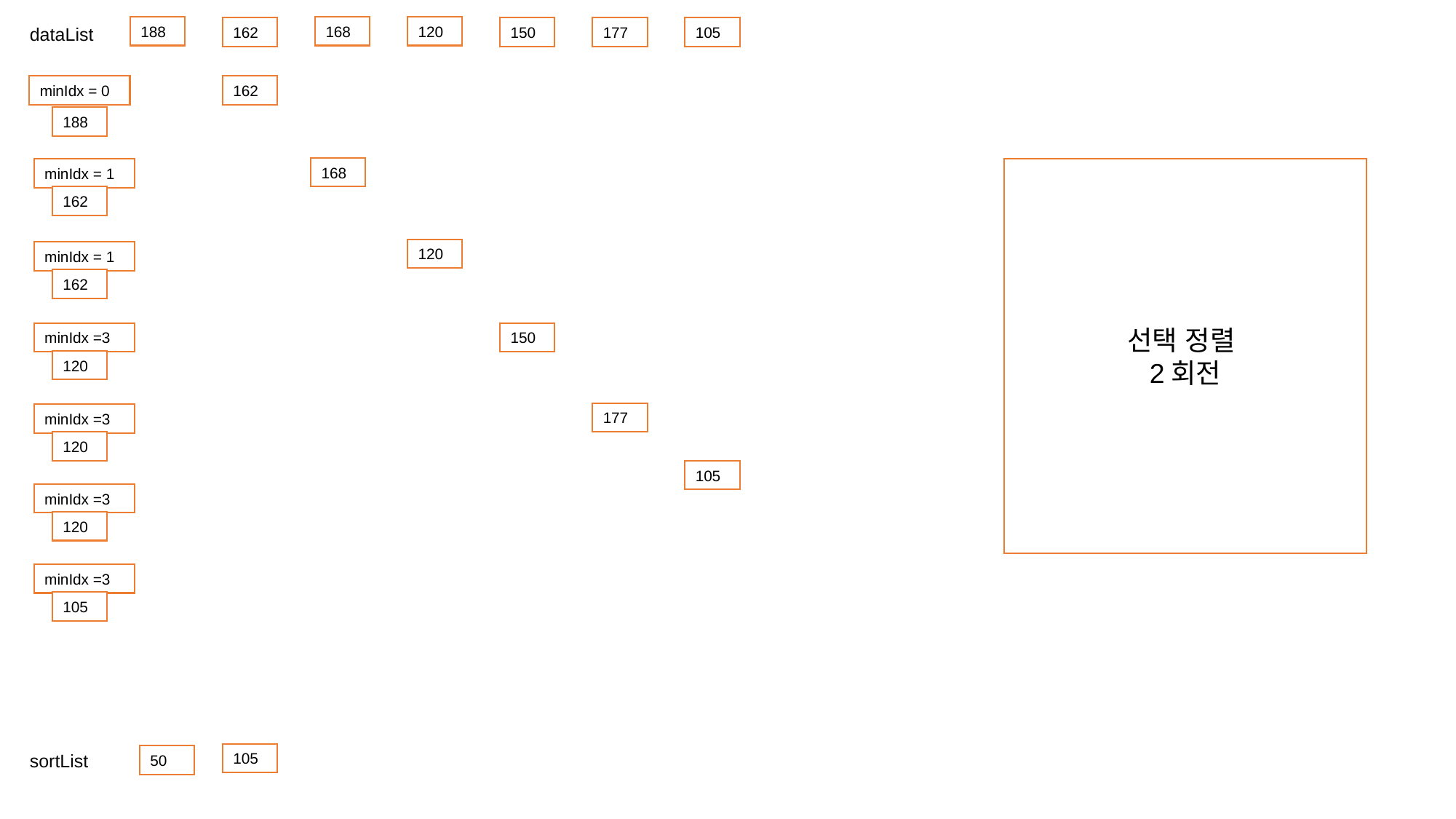

120
168
188
162
105
177
150
dataList
162
minIdx = 0
188
168
minIdx = 1
선택 정렬
2회전
162
120
minIdx = 1
162
minIdx =3
150
120
177
minIdx =3
120
105
minIdx =3
120
minIdx =3
105
sortList
105
50